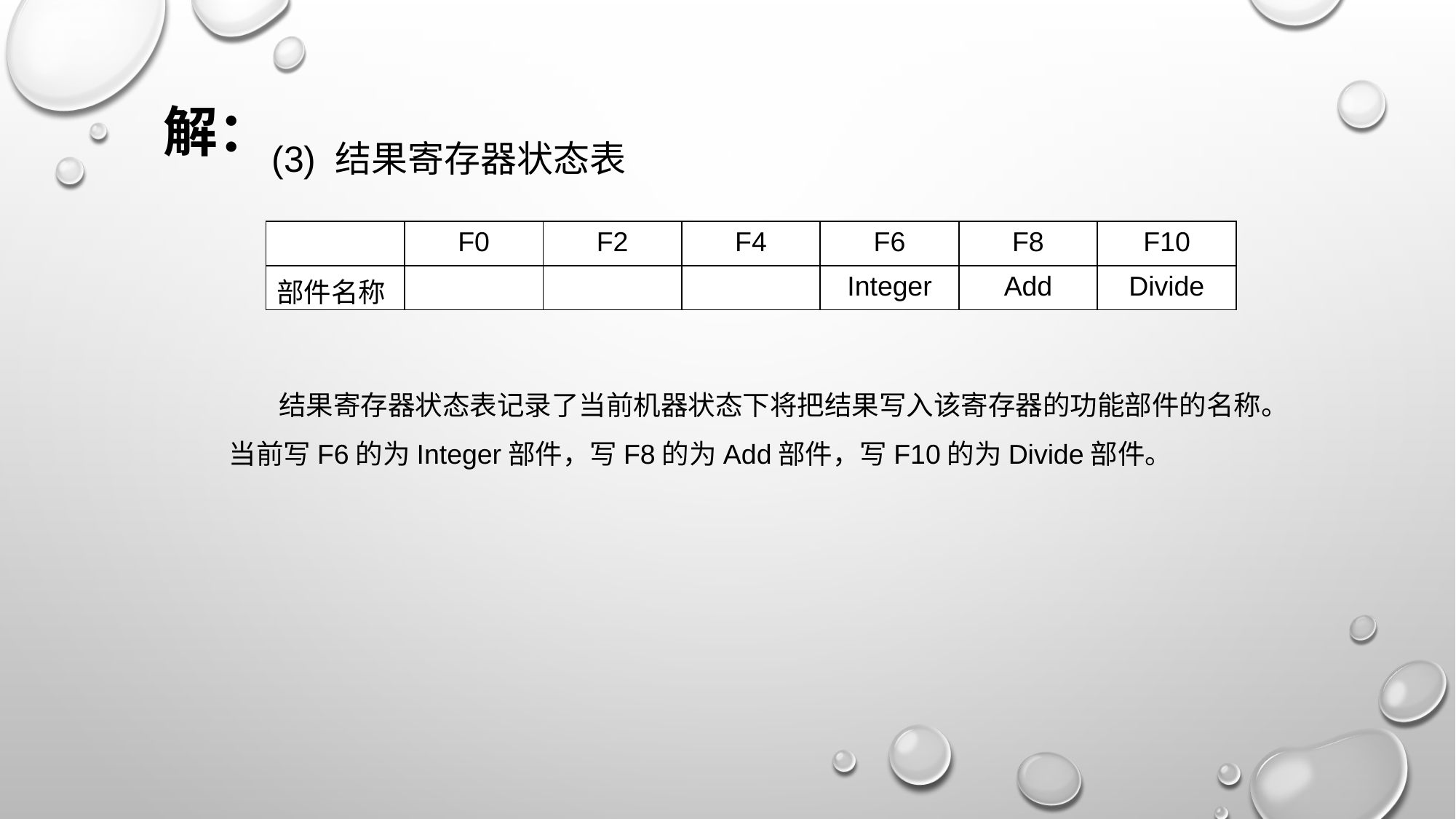

解：
(3) 结果寄存器状态表
|  | F0 | F2 | F4 | F6 | F8 | F10 |
| --- | --- | --- | --- | --- | --- | --- |
| 部件名称 |  |  |  | Integer | Add | Divide |
       结果寄存器状态表记录了当前机器状态下将把结果写入该寄存器的功能部件的名称。
当前写F6的为Integer部件，写F8的为Add部件，写F10的为Divide部件。